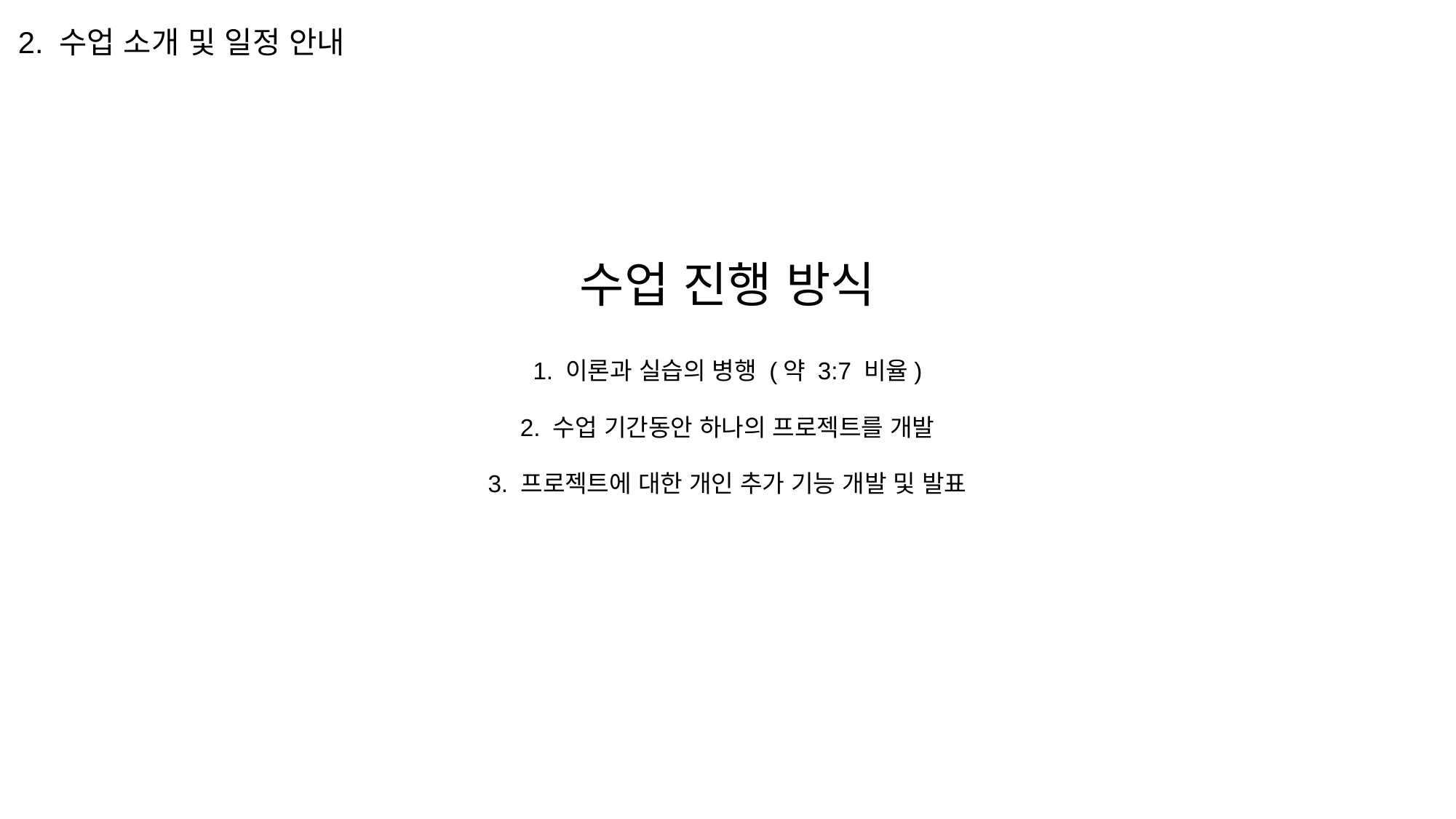

2. 수업 소개 및 일정 안내
수업 진행 방식
1. 이론과 실습의 병행 (약 3:7 비율)
2. 수업 기간동안 하나의 프로젝트를 개발
3. 프로젝트에 대한 개인 추가 기능 개발 및 발표